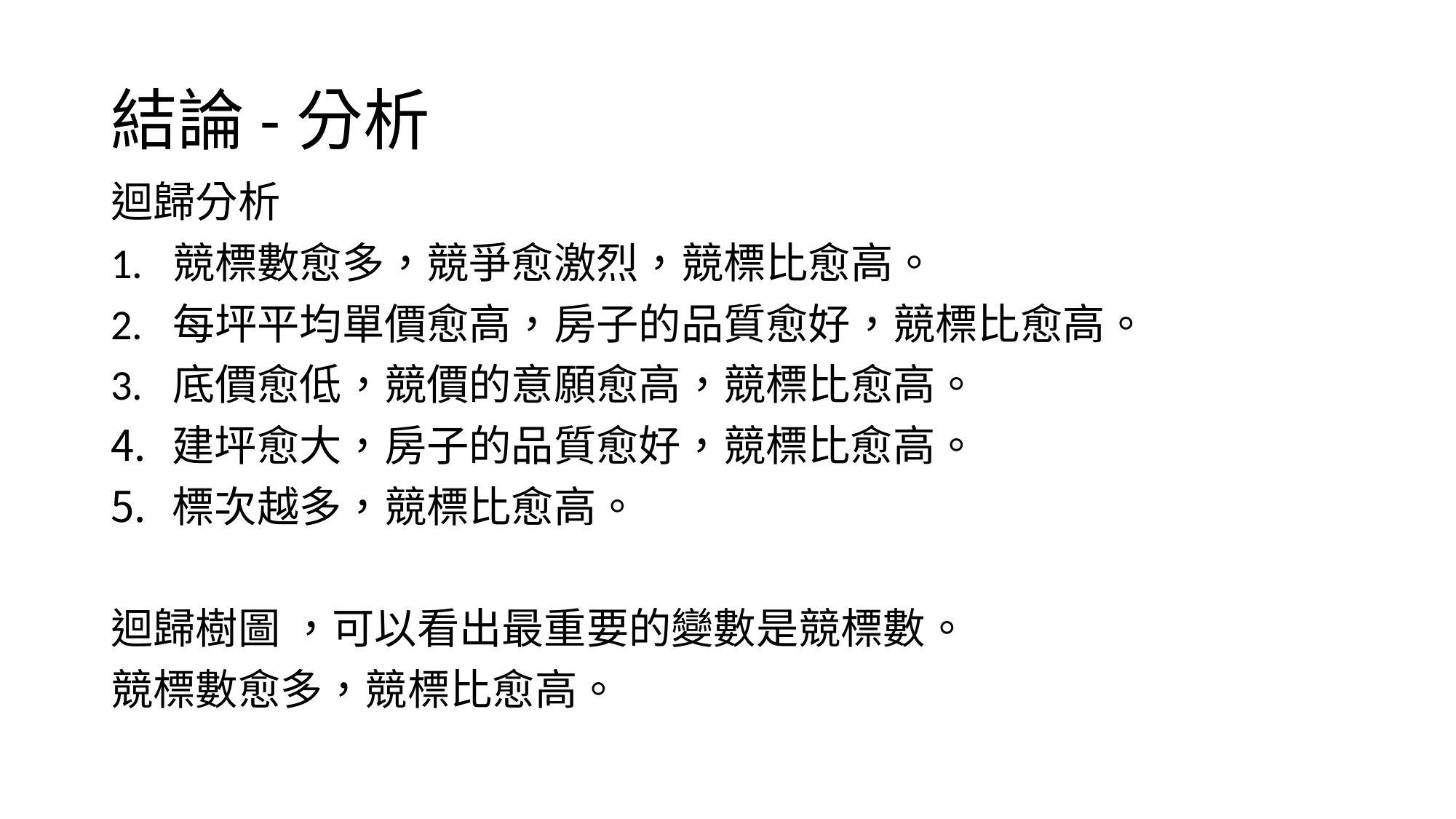

# 結論-分析
迴歸分析
1.  競標數愈多，競爭愈激烈，競標比愈高。
2.  每坪平均單價愈高，房子的品質愈好，競標比愈高。
3.  底價愈低，競價的意願愈高，競標比愈高。
建坪愈大，房子的品質愈好，競標比愈高。
標次越多，競標比愈高。

迴歸樹圖 ，可以看出最重要的變數是競標數。
競標數愈多，競標比愈高。